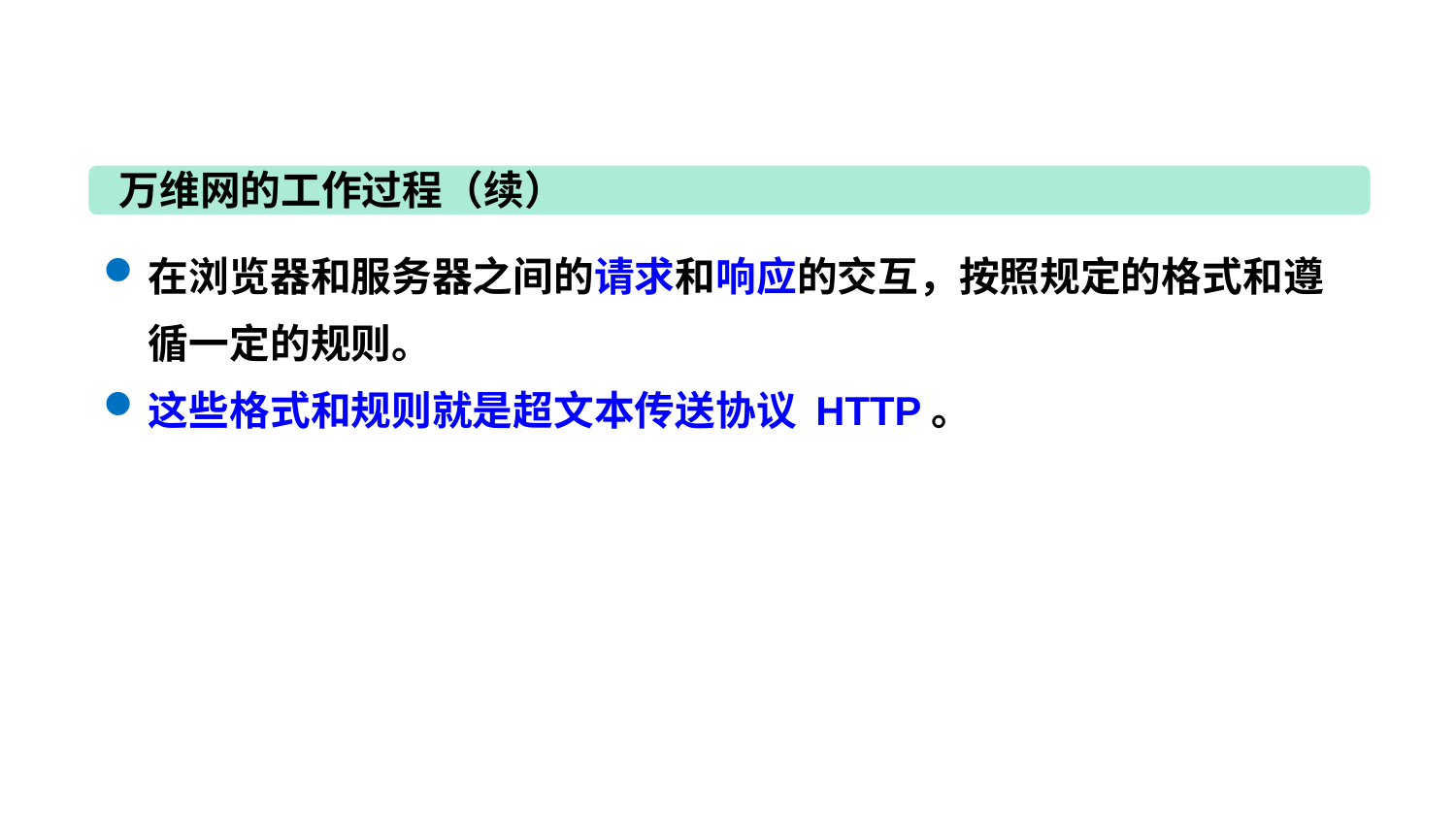

万维网的工作过程（续）

在浏览器和服务器之间的请求和响应的交互，按照规定的格式和遵循一定的规则。
这些格式和规则就是超文本传送协议 HTTP。
62